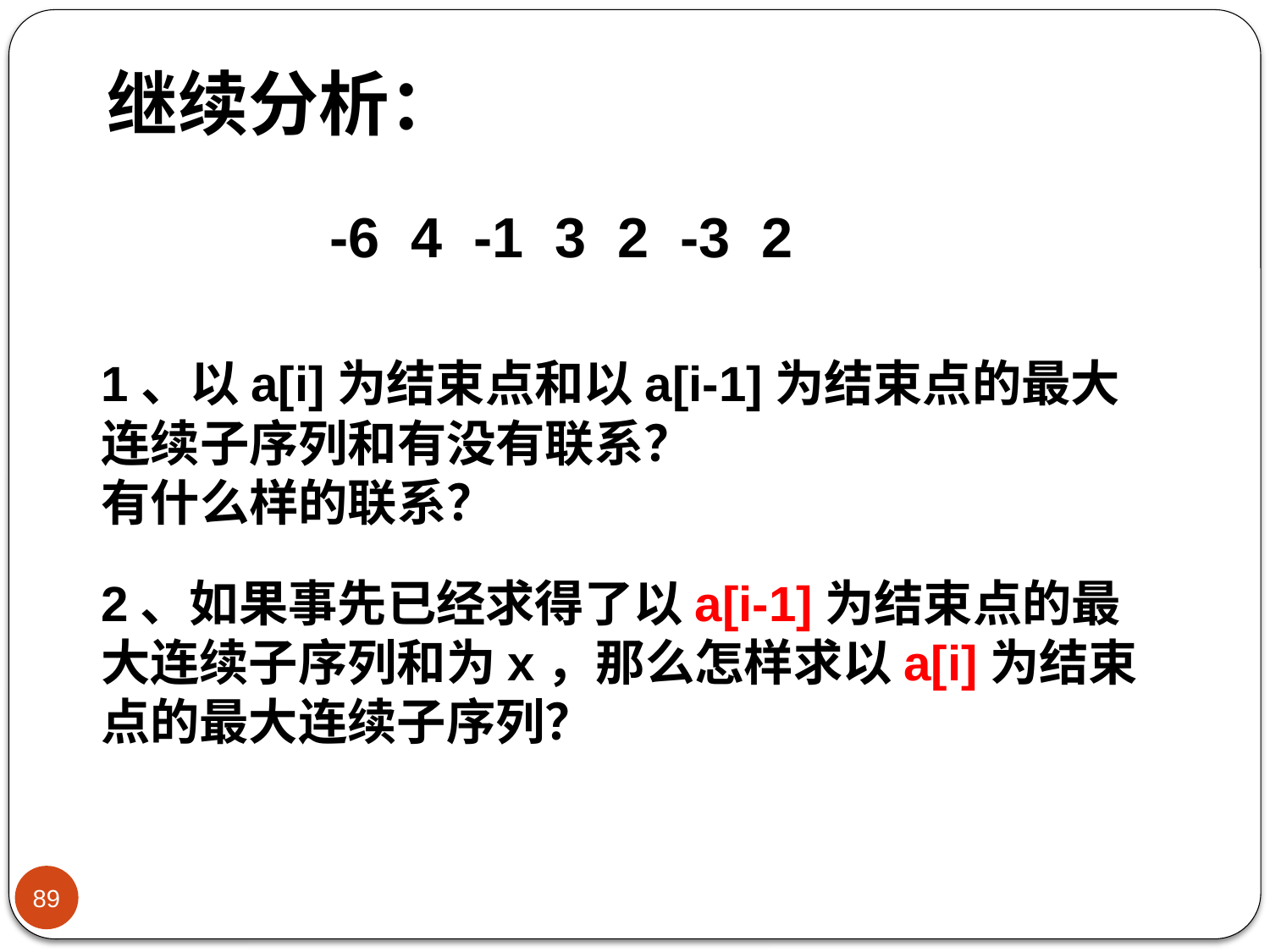

# 继续分析：
-6  4  -1  3  2  -3  2
1、以a[i]为结束点和以a[i-1]为结束点的最大连续子序列和有没有联系？
有什么样的联系？
2、如果事先已经求得了以a[i-1]为结束点的最大连续子序列和为x，那么怎样求以a[i]为结束点的最大连续子序列？
89